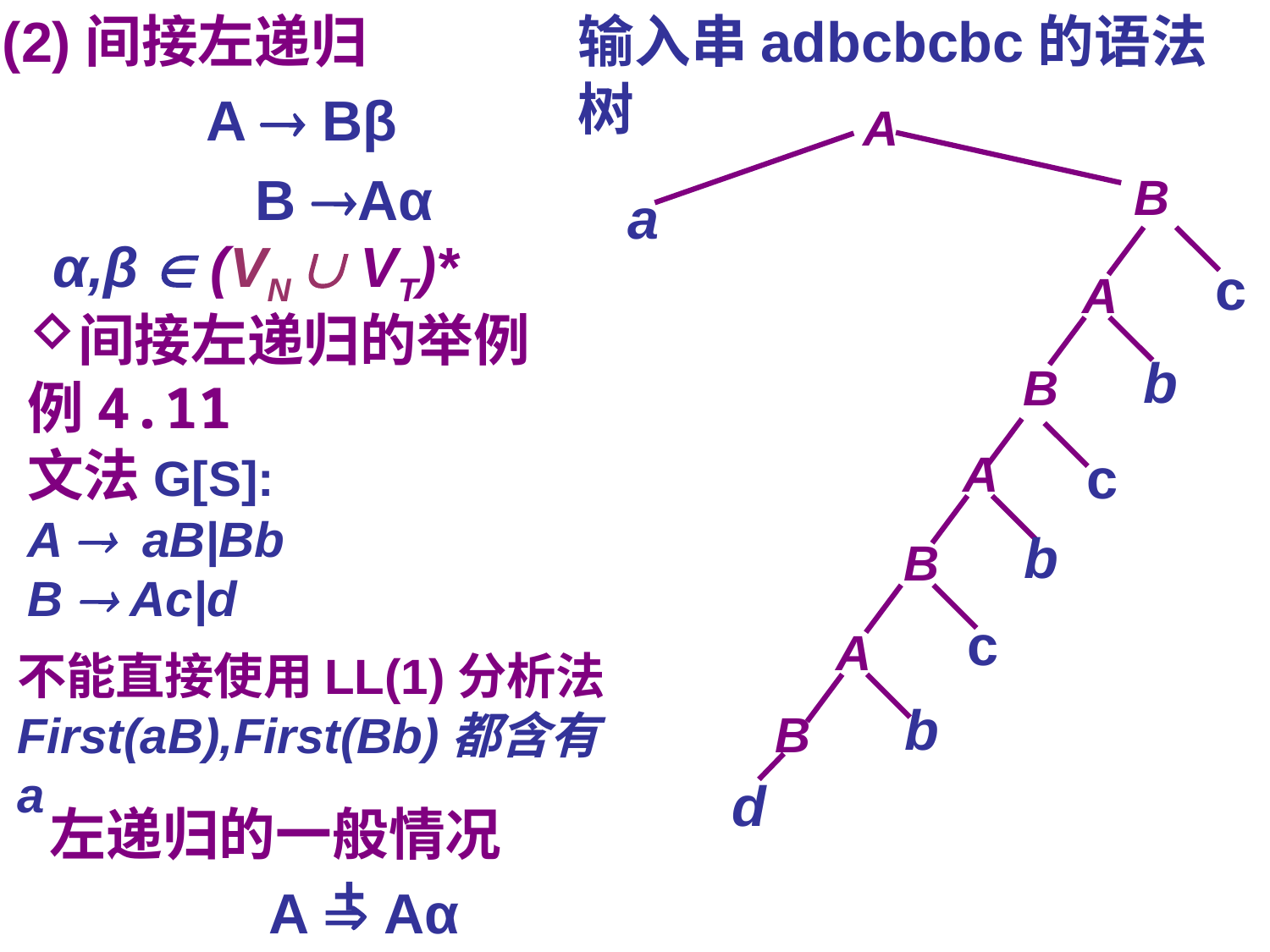

输入串adbcbcbc的语法树
(2)间接左递归
             A → Bβ
		     B →Aα
A

B
a
α,β ∈ (VN ∪ VT)*

c
A
间接左递归的举例
例4.11
文法G[S]:
A →  aB|Bb
B → Ac|d

b
B

A
c

b
B

c
A
不能直接使用LL(1)分析法
First(aB),First(Bb)都含有a

b
B

d
左递归的一般情况
              A ⇒ Aα
+